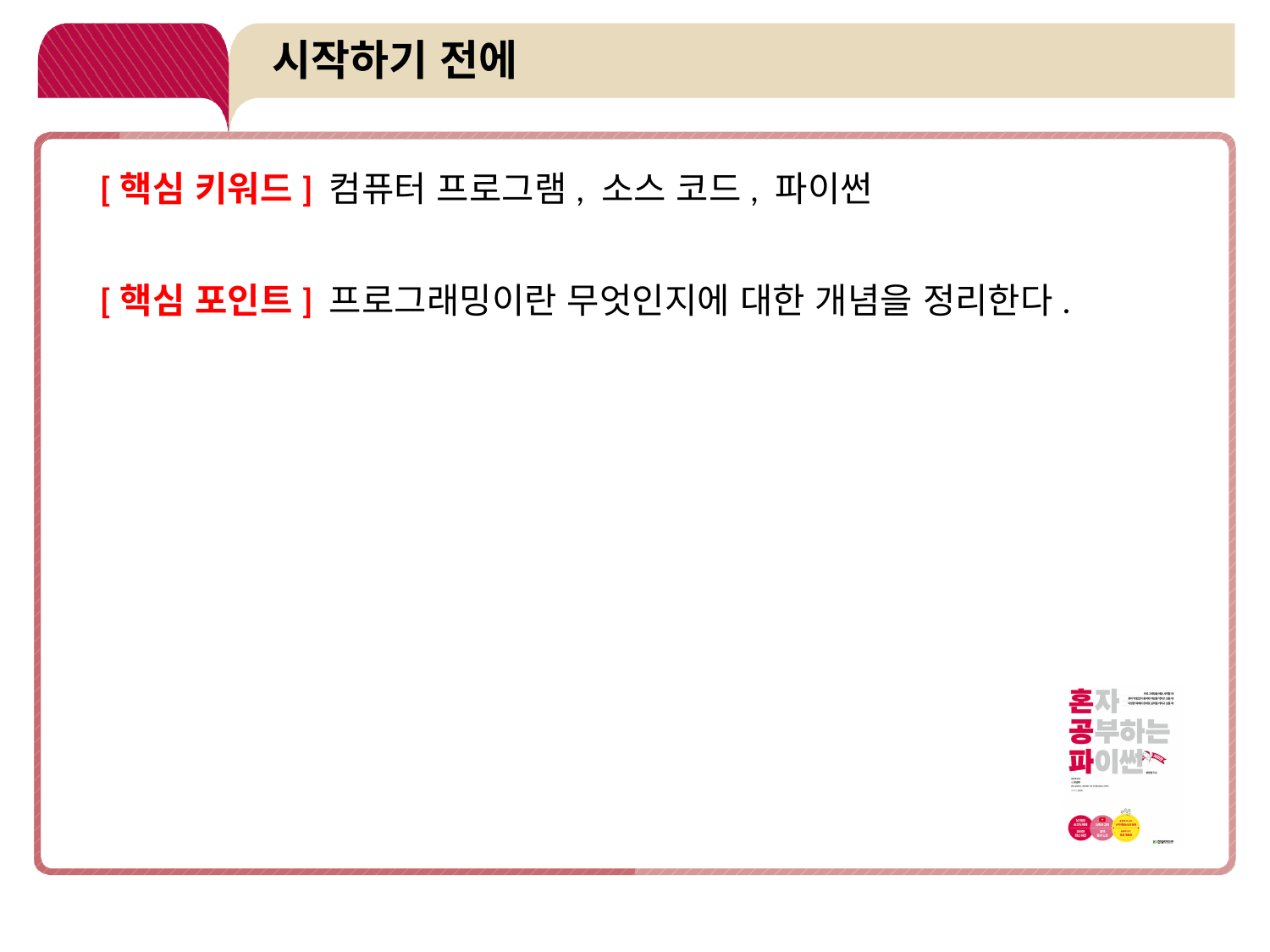

# 시작하기 전에
[핵심 키워드] 컴퓨터 프로그램, 소스 코드, 파이썬

[핵심 포인트] 프로그래밍이란 무엇인지에 대한 개념을 정리한다.